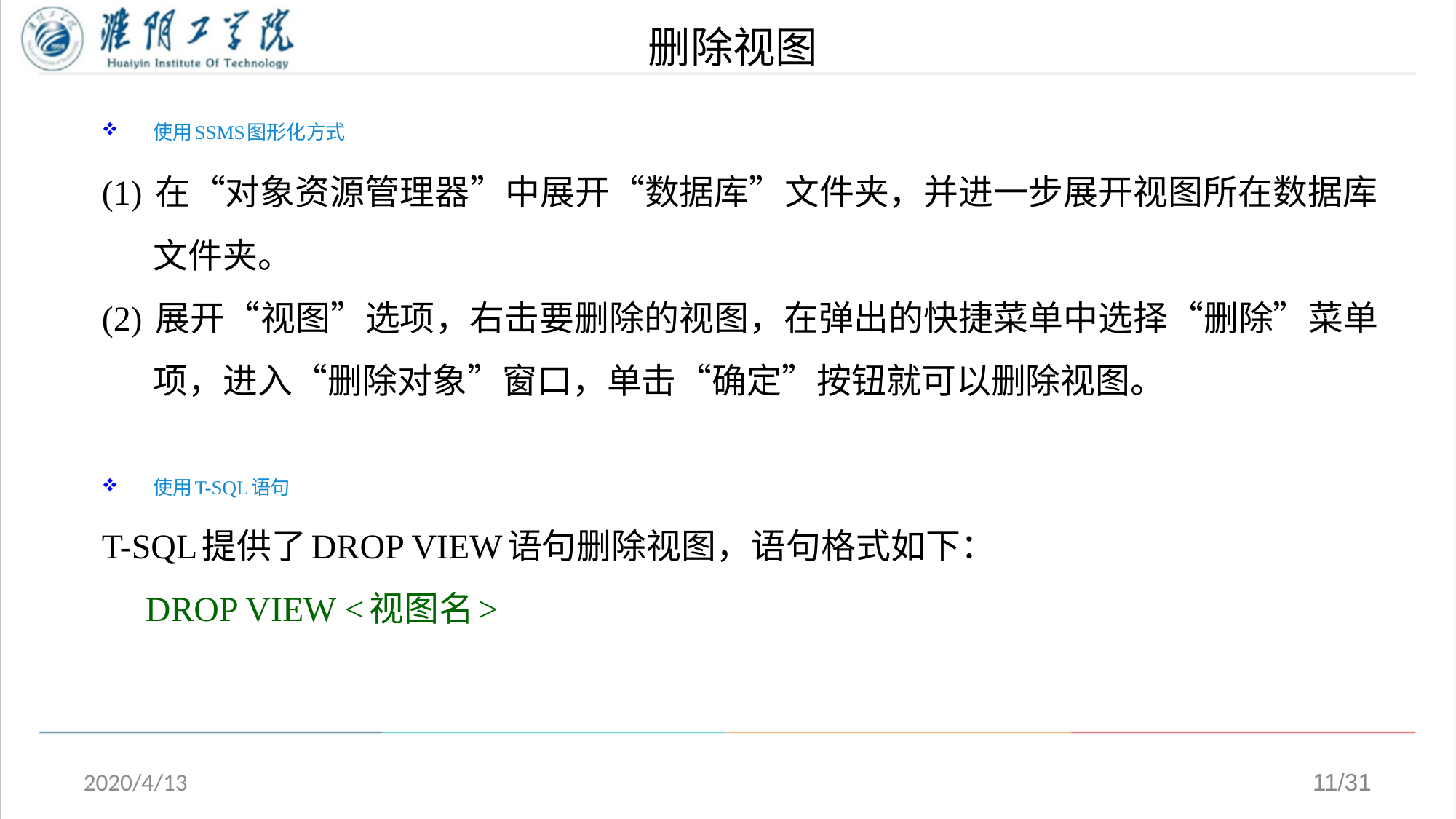

# 删除视图
使用SSMS图形化方式
(1) 在“对象资源管理器”中展开“数据库”文件夹，并进一步展开视图所在数据库文件夹。
(2) 展开“视图”选项，右击要删除的视图，在弹出的快捷菜单中选择“删除”菜单项，进入“删除对象”窗口，单击“确定”按钮就可以删除视图。

使用T-SQL语句
T-SQL提供了DROP VIEW语句删除视图，语句格式如下：
     DROP VIEW <视图名>
2020/4/13
11/31